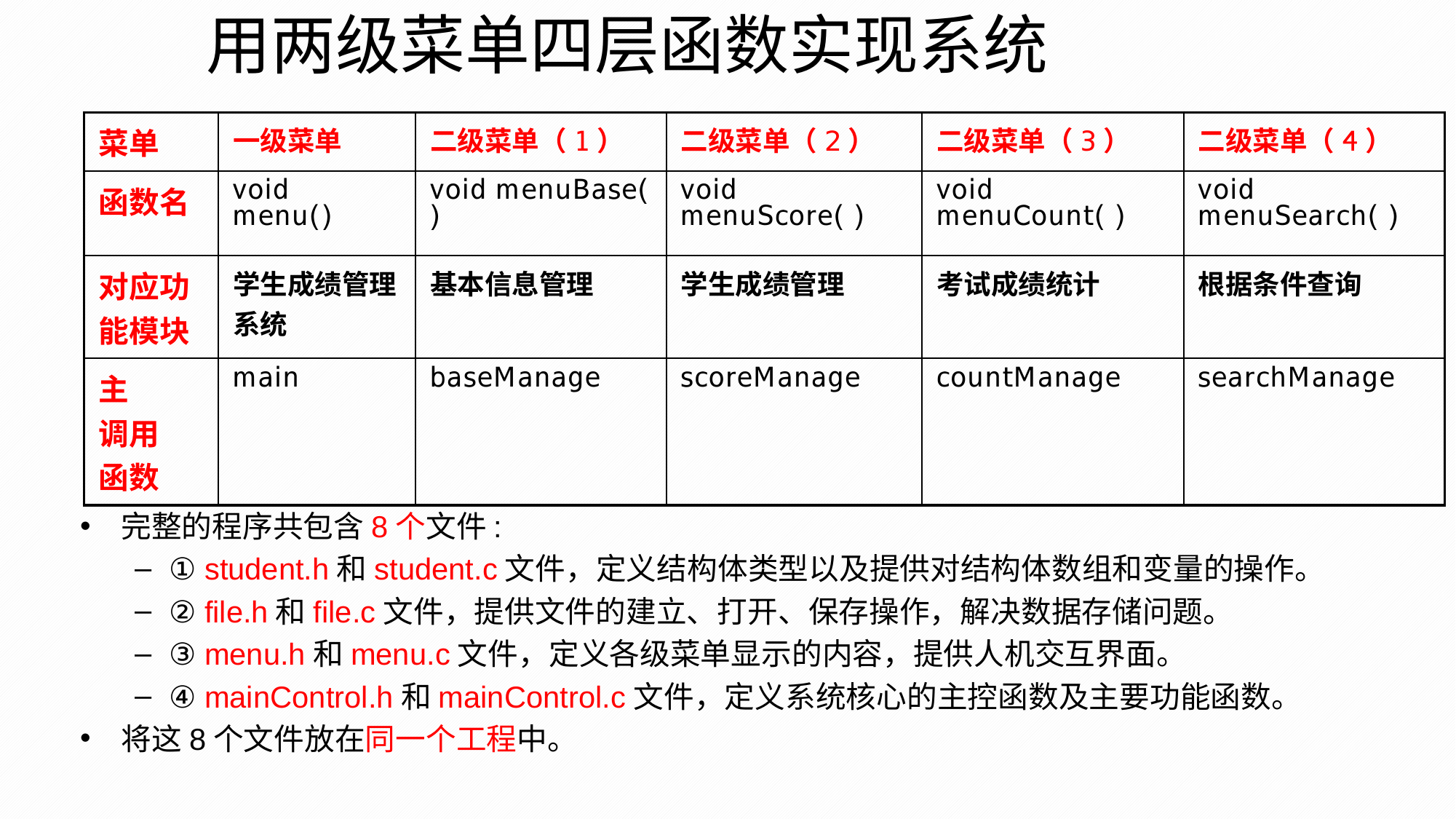

用两级菜单四层函数实现系统
| 菜单 | 一级菜单 | 二级菜单（1） | 二级菜单（2） | 二级菜单（3） | 二级菜单（4） |
| --- | --- | --- | --- | --- | --- |
| 函数名 | void menu() | void menuBase( ) | void menuScore( ) | void menuCount( ) | void menuSearch( ) |
| 对应功能模块 | 学生成绩管理系统 | 基本信息管理 | 学生成绩管理 | 考试成绩统计 | 根据条件查询 |
| 主 调用 函数 | main | baseManage | scoreManage | countManage | searchManage |
完整的程序共包含8个文件:
① student.h和student.c文件，定义结构体类型以及提供对结构体数组和变量的操作。
② file.h和file.c文件，提供文件的建立、打开、保存操作，解决数据存储问题。
③ menu.h和menu.c文件，定义各级菜单显示的内容，提供人机交互界面。
④ mainControl.h和mainControl.c文件，定义系统核心的主控函数及主要功能函数。
将这8个文件放在同一个工程中。